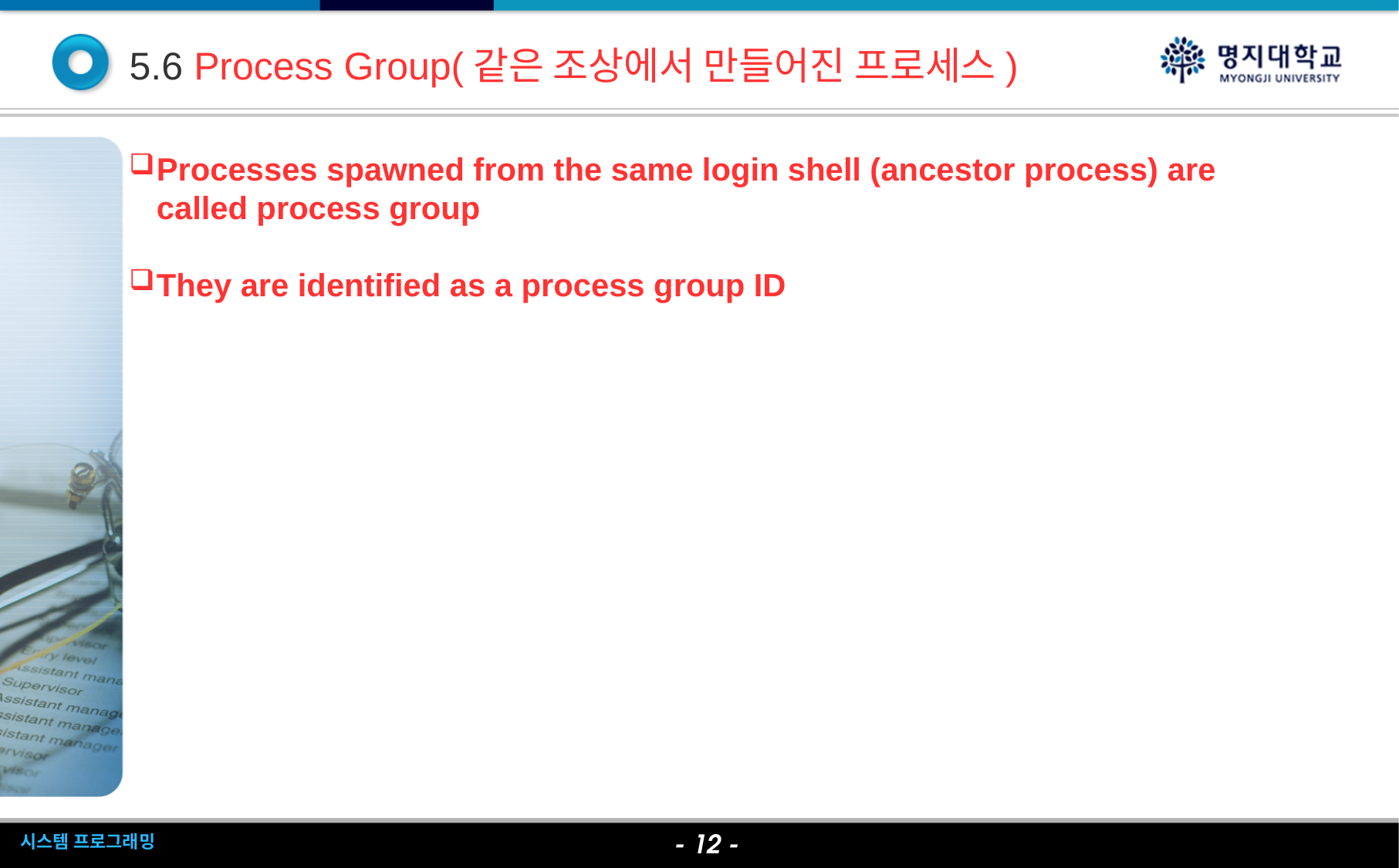

5.6 Process Group(같은 조상에서 만들어진 프로세스)
Processes spawned from the same login shell (ancestor process) are called process group

They are identified as a process group ID
- 12 -